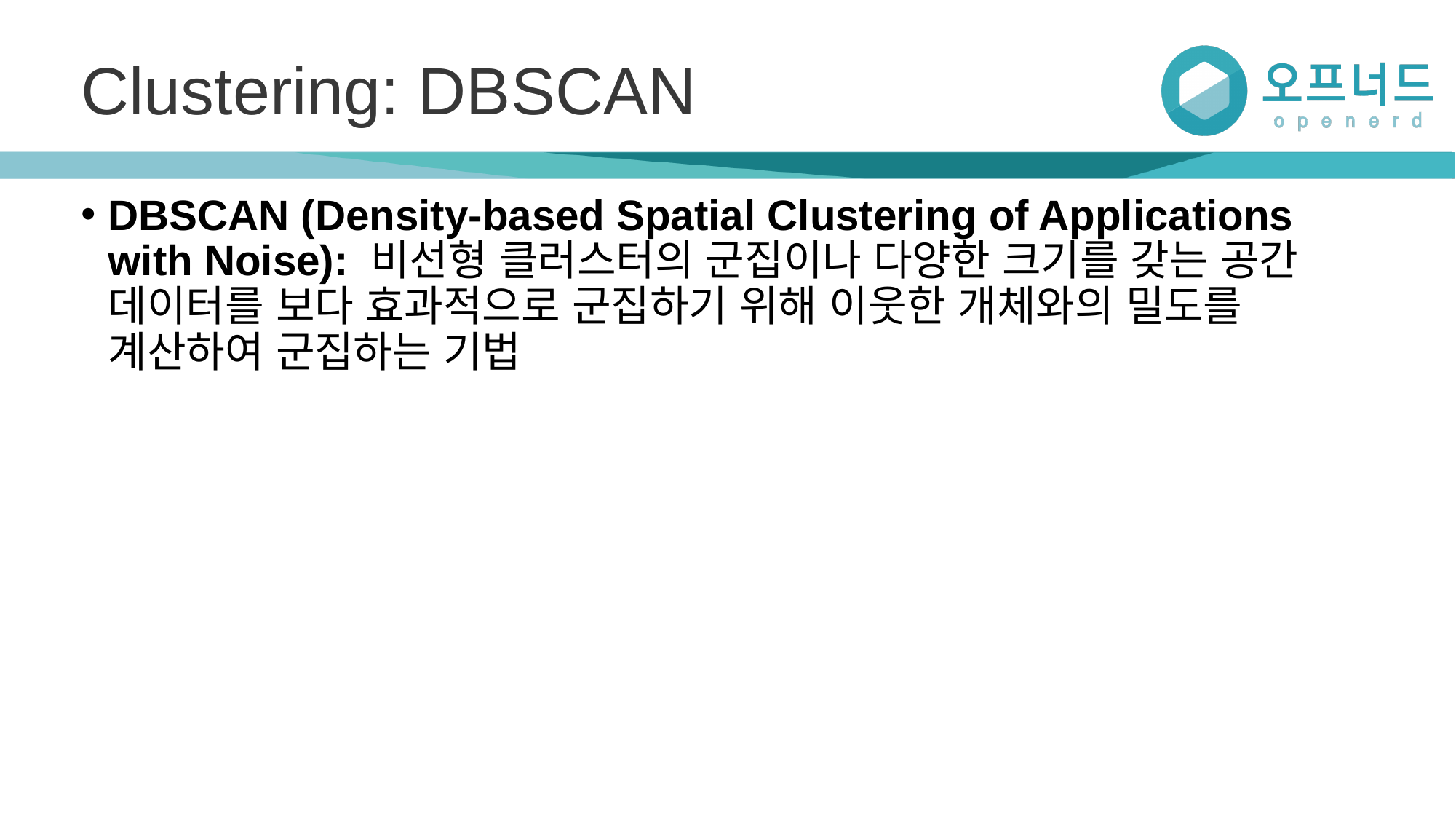

# Clustering: DBSCAN
DBSCAN (Density-based Spatial Clustering of Applications with Noise): 비선형 클러스터의 군집이나 다양한 크기를 갖는 공간 데이터를 보다 효과적으로 군집하기 위해 이웃한 개체와의 밀도를 계산하여 군집하는 기법